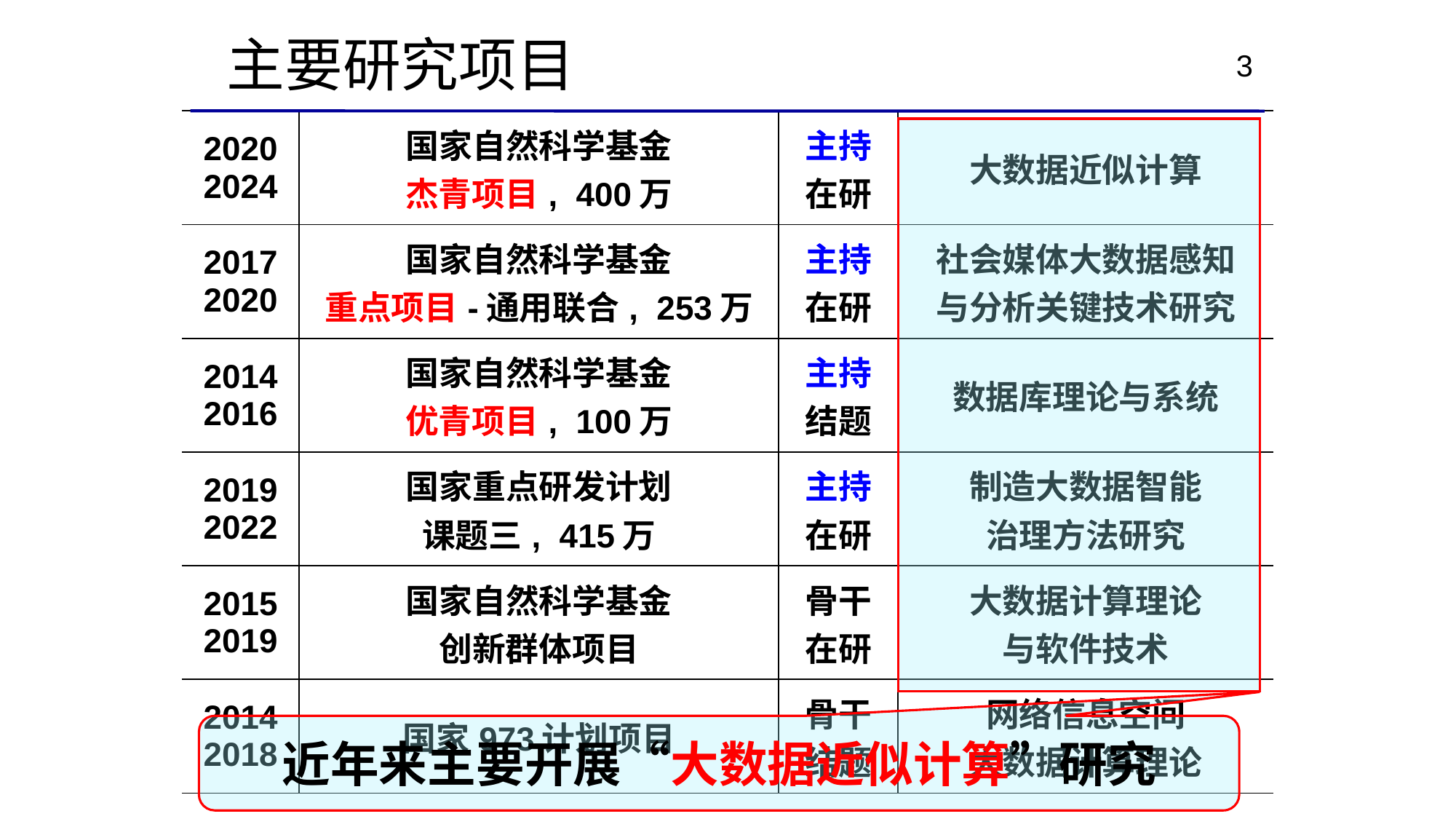

# 主要研究项目
3
| 2020 2024 | 国家自然科学基金 杰青项目, 400万 | 主持 在研 | 大数据近似计算 |
| --- | --- | --- | --- |
| 2017 2020 | 国家自然科学基金 重点项目-通用联合, 253万 | 主持 在研 | 社会媒体大数据感知 与分析关键技术研究 |
| 2014 2016 | 国家自然科学基金 优青项目, 100万 | 主持 结题 | 数据库理论与系统 |
| 2019 2022 | 国家重点研发计划 课题三, 415万 | 主持 在研 | 制造大数据智能 治理方法研究 |
| 2015 2019 | 国家自然科学基金 创新群体项目 | 骨干 在研 | 大数据计算理论 与软件技术 |
| 2014 2018 | 国家973计划项目 | 骨干 结题 | 网络信息空间 大数据计算理论 |

近年来主要开展“大数据近似计算”研究